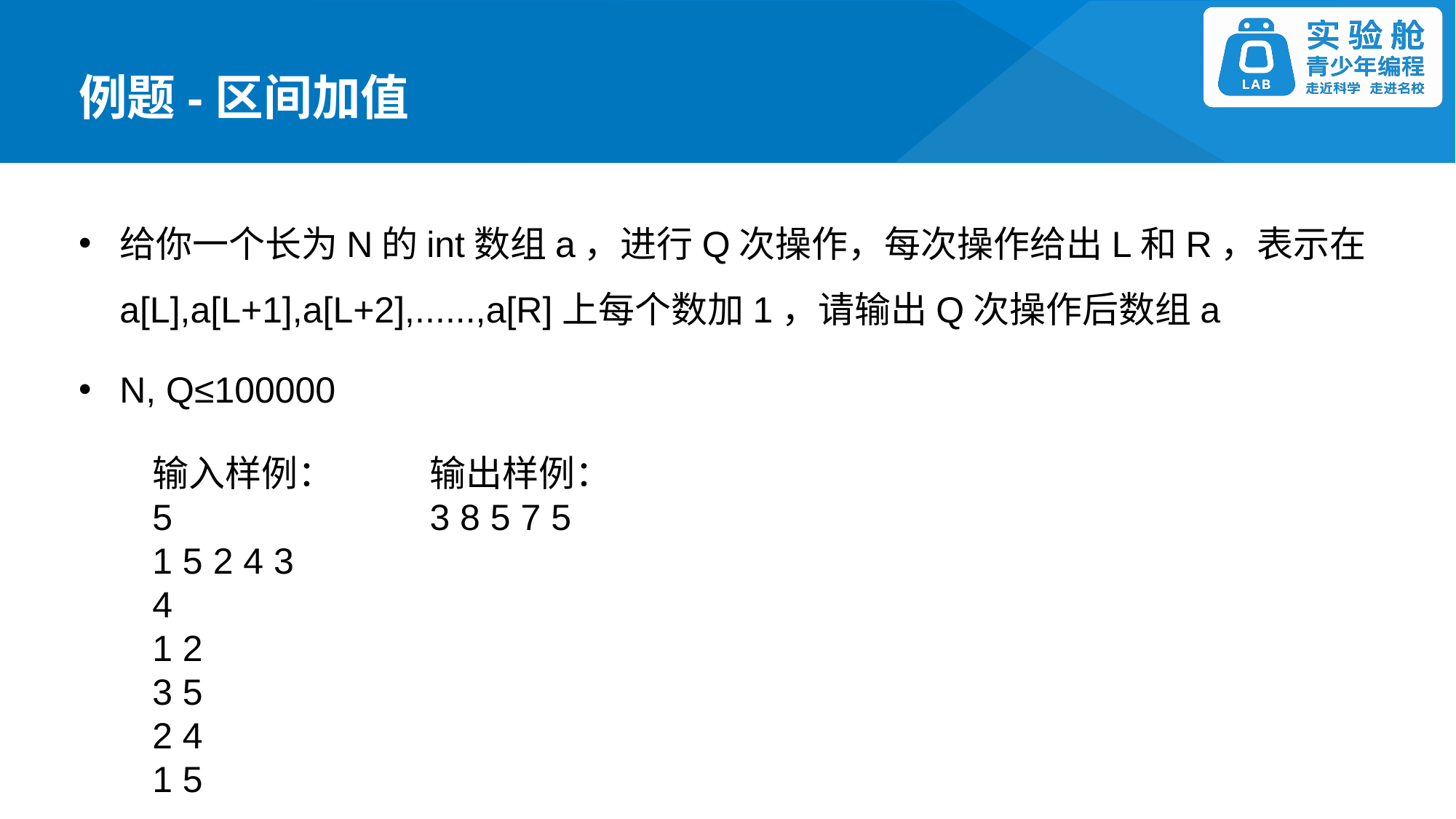

例题-区间加值
给你一个长为N的int数组a，进行Q次操作，每次操作给出L和R，表示在a[L],a[L+1],a[L+2],......,a[R]上每个数加1，请输出Q次操作后数组a
N, Q≤100000
输入样例：
5
1 5 2 4 3
4
1 2
3 5
2 4
1 5
输出样例：
3 8 5 7 5